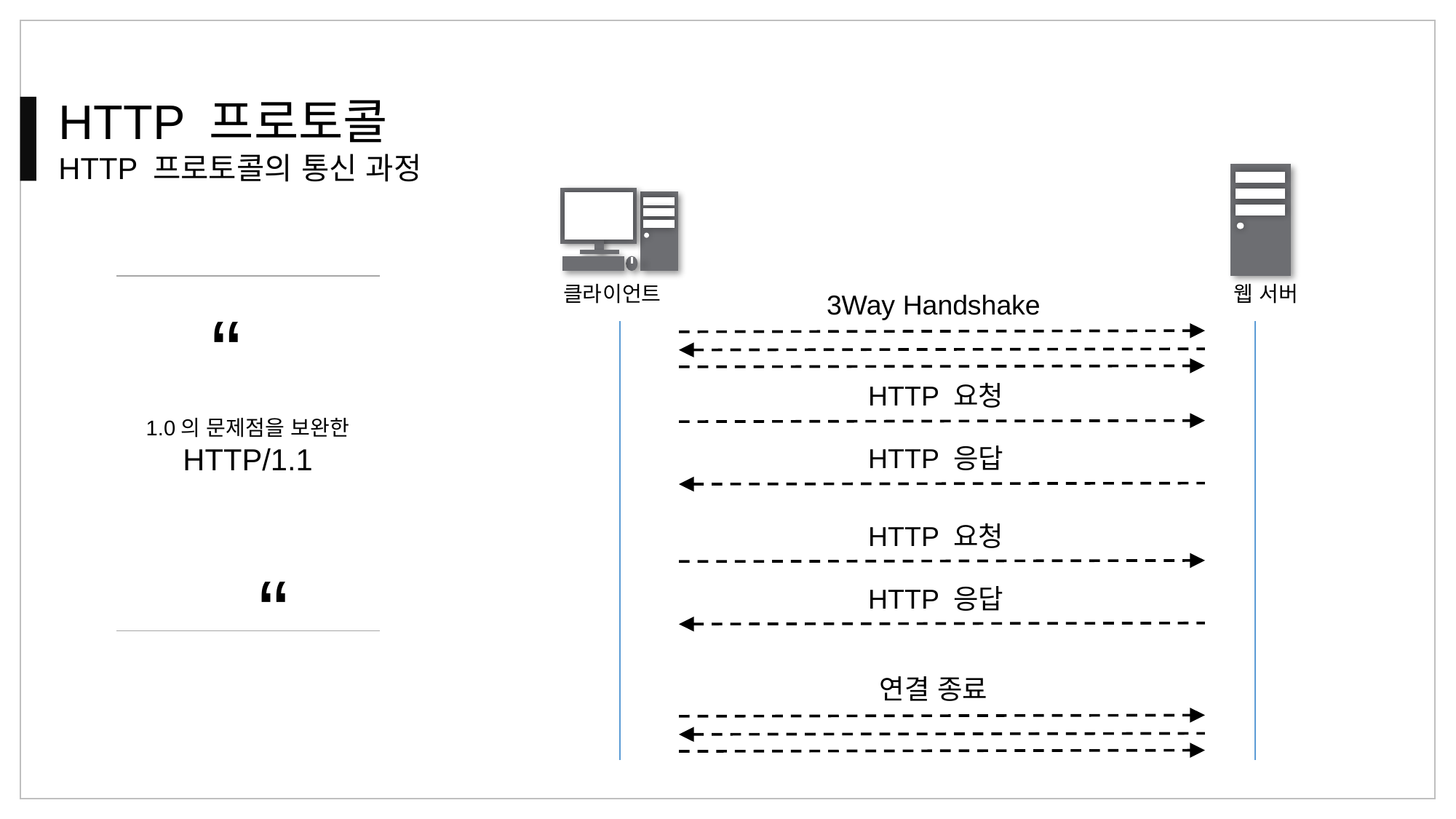

HTTP 프로토콜
HTTP 프로토콜의 통신 과정

클라이언트
웹 서버
3Way Handshake
“
“
HTTP 요청

1.0의 문제점을 보완한
HTTP/1.1
HTTP 응답
HTTP 요청
HTTP 응답
연결 종료